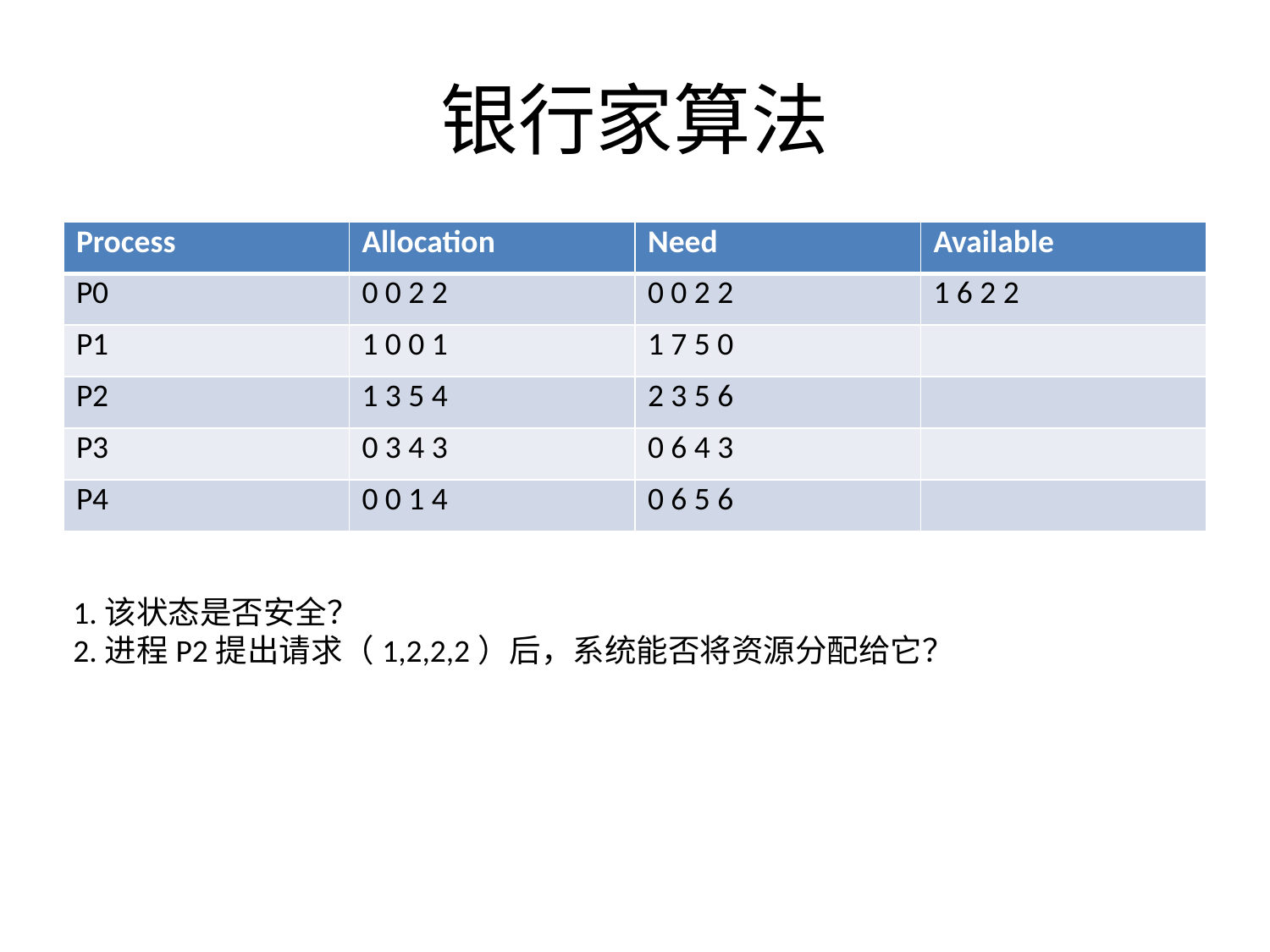

# 银行家算法
| Process | Allocation | Need | Available |
| --- | --- | --- | --- |
| P0 | 0 0 2 2 | 0 0 2 2 | 1 6 2 2 |
| P1 | 1 0 0 1 | 1 7 5 0 |  |
| P2 | 1 3 5 4 | 2 3 5 6 |  |
| P3 | 0 3 4 3 | 0 6 4 3 |  |
| P4 | 0 0 1 4 | 0 6 5 6 |  |
1.该状态是否安全？
2.进程P2提出请求（1,2,2,2）后，系统能否将资源分配给它？